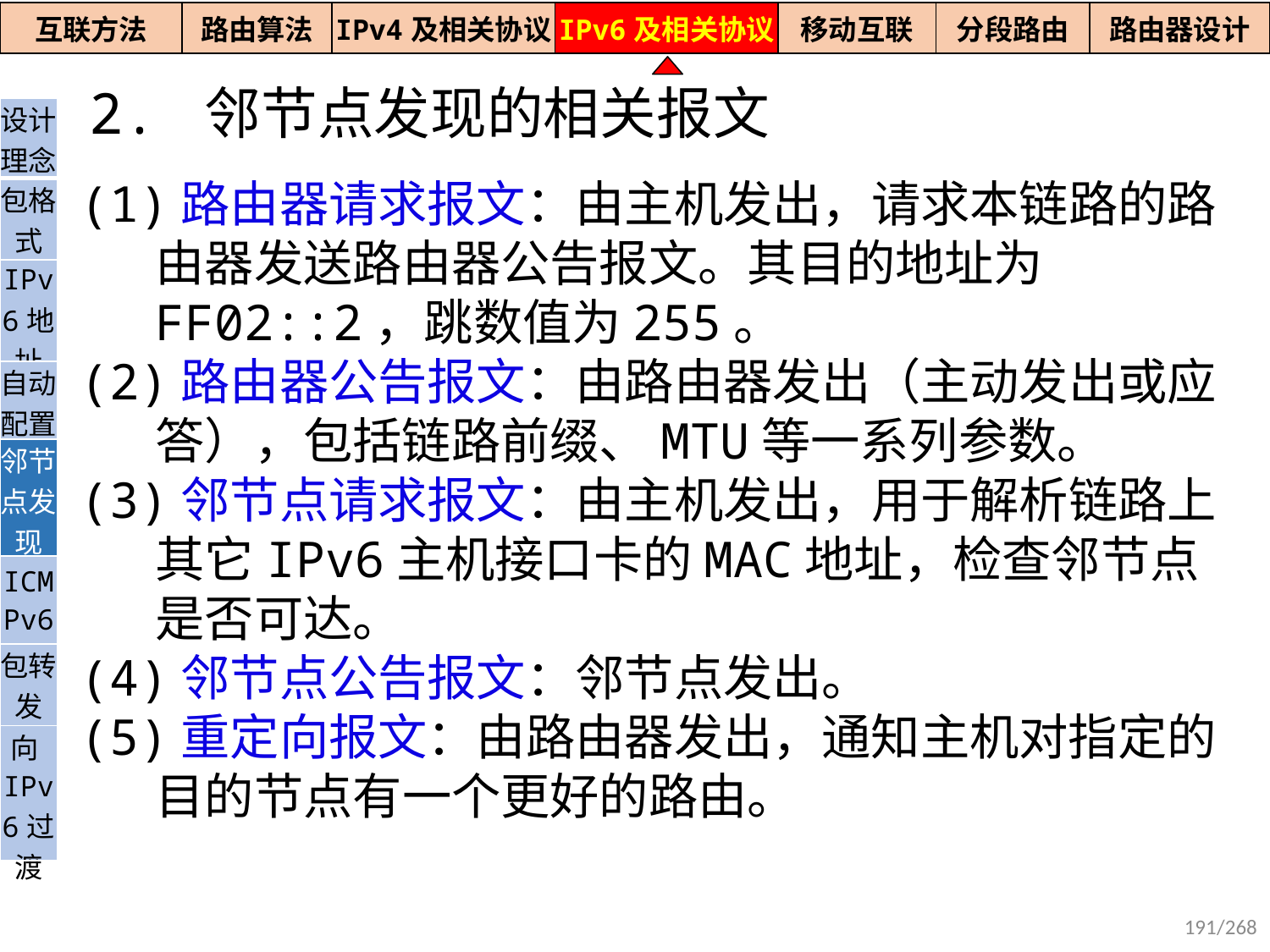

| 互联方法 | 路由算法 | IPv4及相关协议 | IPv6及相关协议 | 移动互联 | 分段路由 | 路由器设计 |
| --- | --- | --- | --- | --- | --- | --- |

2. 邻节点发现的相关报文
| 设计理念 |
| --- |
| 包格式 |
| IPv6地址 |
| 自动配置 |
| 邻节点发现 |
| ICMPv6 |
| 包转发 |
| 向IPv6过渡 |
(1)路由器请求报文：由主机发出，请求本链路的路由器发送路由器公告报文。其目的地址为FF02::2，跳数值为255。
(2)路由器公告报文：由路由器发出（主动发出或应答），包括链路前缀、MTU等一系列参数。
(3)邻节点请求报文：由主机发出，用于解析链路上其它IPv6主机接口卡的MAC地址，检查邻节点是否可达。
(4)邻节点公告报文：邻节点发出。
(5)重定向报文：由路由器发出，通知主机对指定的目的节点有一个更好的路由。
191/268